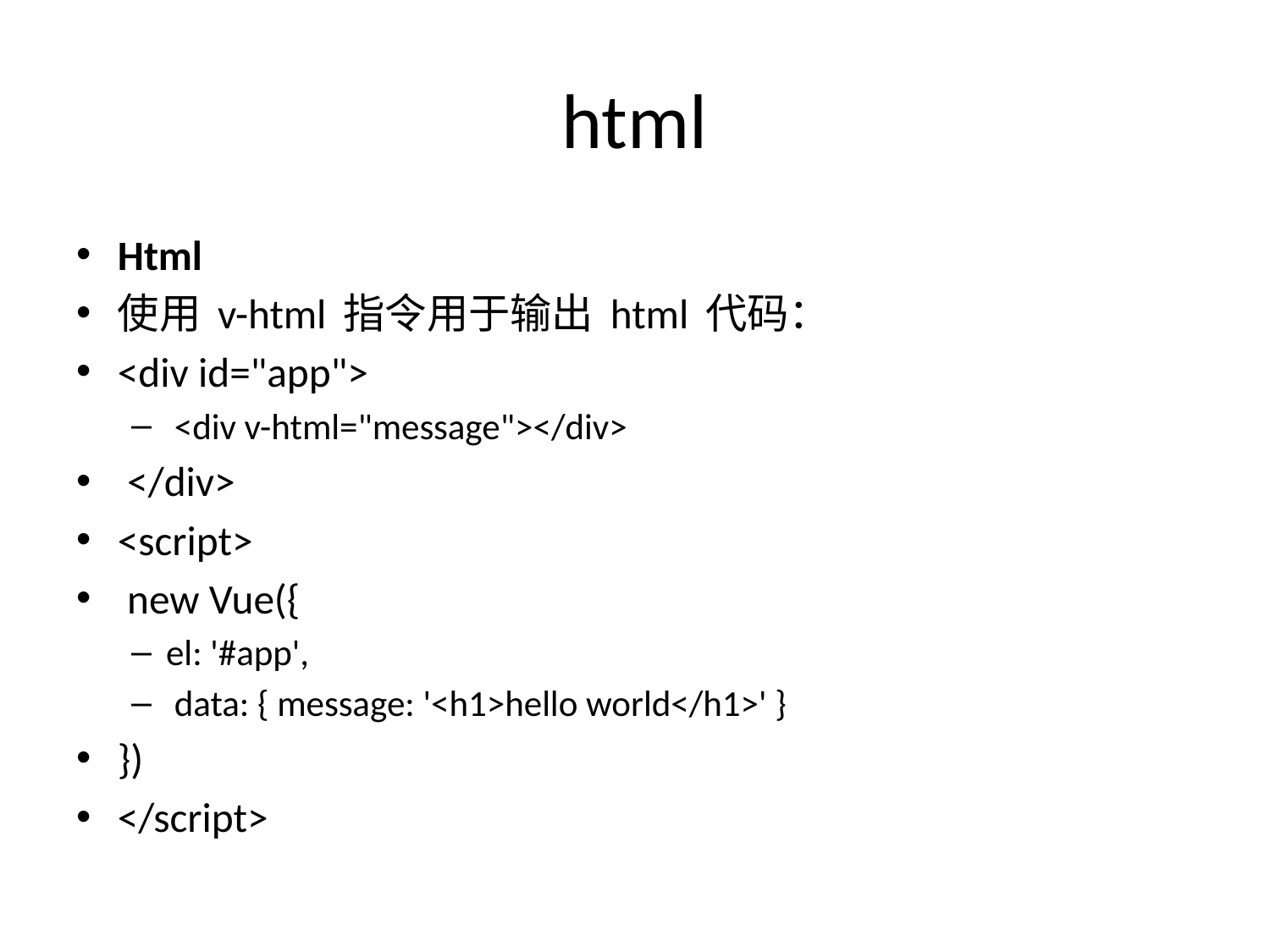

# html
Html
使用 v-html 指令用于输出 html 代码：
<div id="app">
 <div v-html="message"></div>
 </div>
<script>
 new Vue({
el: '#app',
 data: { message: '<h1>hello world</h1>' }
})
</script>